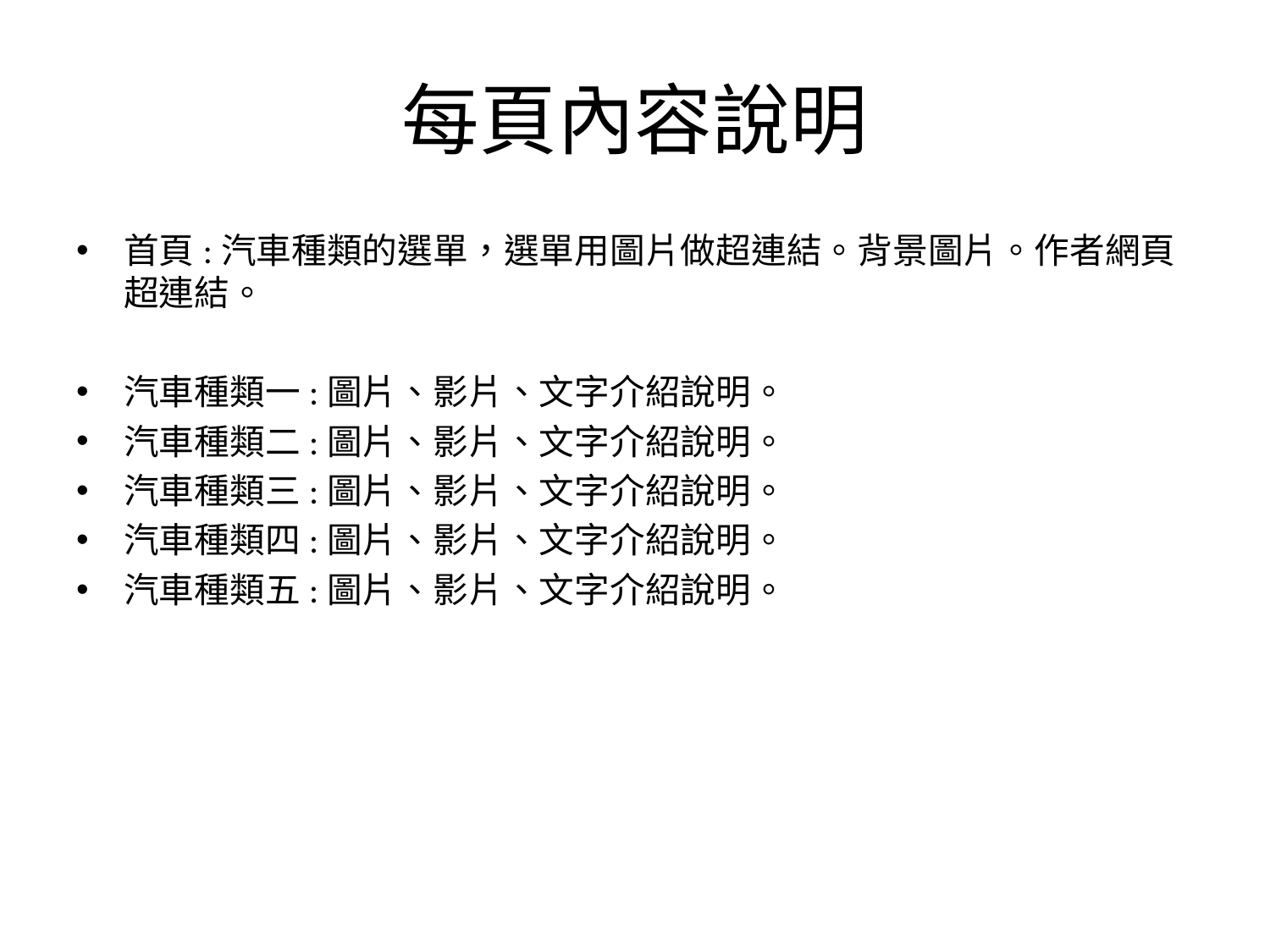

# 每頁內容說明
首頁:汽車種類的選單，選單用圖片做超連結。背景圖片。作者網頁超連結。

汽車種類一:圖片、影片、文字介紹說明。
汽車種類二:圖片、影片、文字介紹說明。
汽車種類三:圖片、影片、文字介紹說明。
汽車種類四:圖片、影片、文字介紹說明。
汽車種類五:圖片、影片、文字介紹說明。